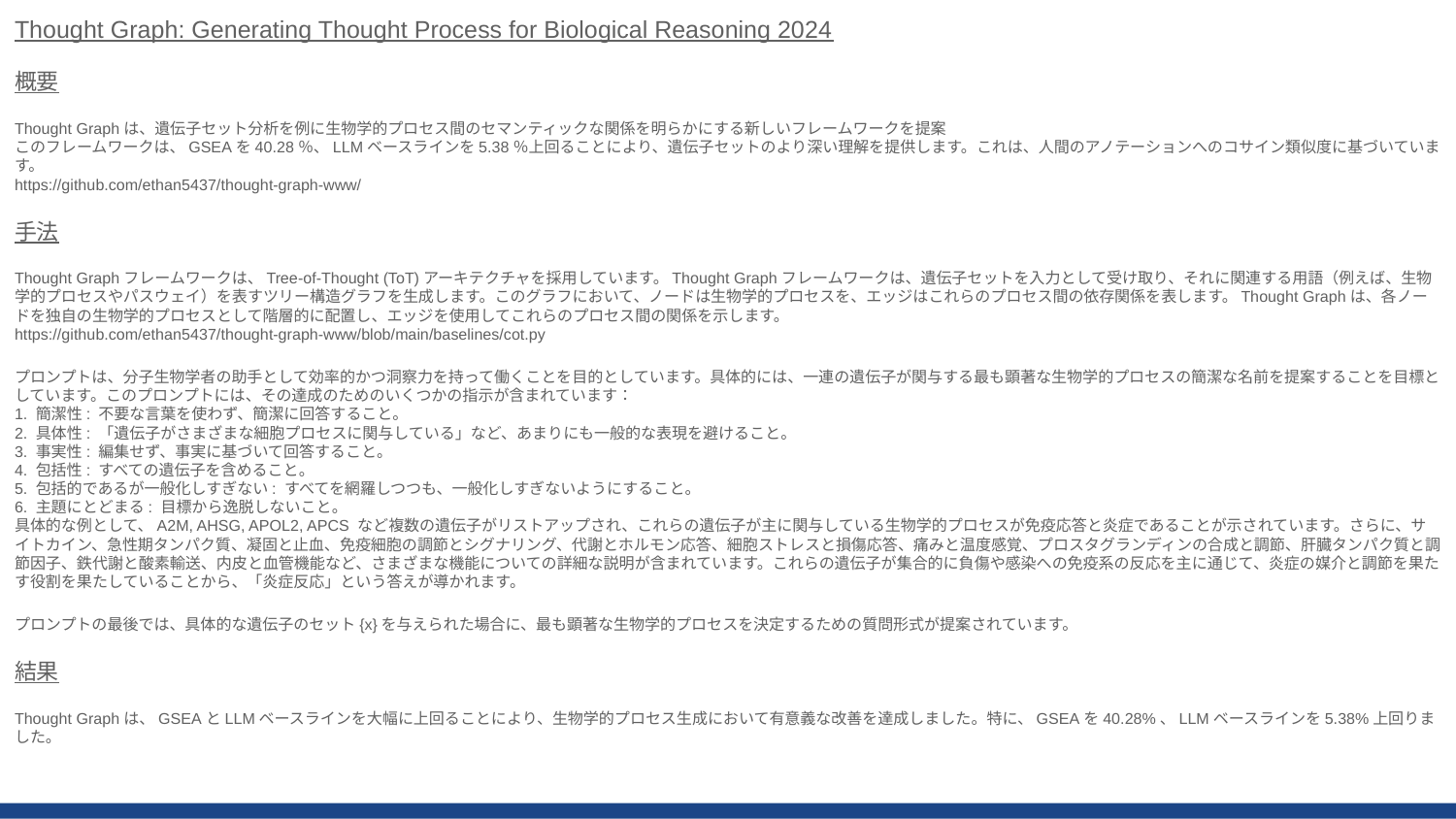

Thought Graph: Generating Thought Process for Biological Reasoning 2024
概要
Thought Graphは、遺伝子セット分析を例に生物学的プロセス間のセマンティックな関係を明らかにする新しいフレームワークを提案
このフレームワークは、GSEAを40.28％、LLMベースラインを5.38％上回ることにより、遺伝子セットのより深い理解を提供します。これは、人間のアノテーションへのコサイン類似度に基づいています。
https://github.com/ethan5437/thought-graph-www/
手法
Thought Graphフレームワークは、Tree-of-Thought (ToT)アーキテクチャを採用しています。Thought Graphフレームワークは、遺伝子セットを入力として受け取り、それに関連する用語（例えば、生物学的プロセスやパスウェイ）を表すツリー構造グラフを生成します。このグラフにおいて、ノードは生物学的プロセスを、エッジはこれらのプロセス間の依存関係を表します。Thought Graphは、各ノードを独自の生物学的プロセスとして階層的に配置し、エッジを使用してこれらのプロセス間の関係を示します。
https://github.com/ethan5437/thought-graph-www/blob/main/baselines/cot.py
プロンプトは、分子生物学者の助手として効率的かつ洞察力を持って働くことを目的としています。具体的には、一連の遺伝子が関与する最も顕著な生物学的プロセスの簡潔な名前を提案することを目標としています。このプロンプトには、その達成のためのいくつかの指示が含まれています：
1. 簡潔性: 不要な言葉を使わず、簡潔に回答すること。
2. 具体性: 「遺伝子がさまざまな細胞プロセスに関与している」など、あまりにも一般的な表現を避けること。
3. 事実性: 編集せず、事実に基づいて回答すること。
4. 包括性: すべての遺伝子を含めること。
5. 包括的であるが一般化しすぎない: すべてを網羅しつつも、一般化しすぎないようにすること。
6. 主題にとどまる: 目標から逸脱しないこと。
具体的な例として、A2M, AHSG, APOL2, APCS など複数の遺伝子がリストアップされ、これらの遺伝子が主に関与している生物学的プロセスが免疫応答と炎症であることが示されています。さらに、サイトカイン、急性期タンパク質、凝固と止血、免疫細胞の調節とシグナリング、代謝とホルモン応答、細胞ストレスと損傷応答、痛みと温度感覚、プロスタグランディンの合成と調節、肝臓タンパク質と調節因子、鉄代謝と酸素輸送、内皮と血管機能など、さまざまな機能についての詳細な説明が含まれています。これらの遺伝子が集合的に負傷や感染への免疫系の反応を主に通じて、炎症の媒介と調節を果たす役割を果たしていることから、「炎症反応」という答えが導かれます。
プロンプトの最後では、具体的な遺伝子のセット{x}を与えられた場合に、最も顕著な生物学的プロセスを決定するための質問形式が提案されています。
結果
Thought Graphは、GSEAとLLMベースラインを大幅に上回ることにより、生物学的プロセス生成において有意義な改善を達成しました。特に、GSEAを40.28%、LLMベースラインを5.38%上回りました。